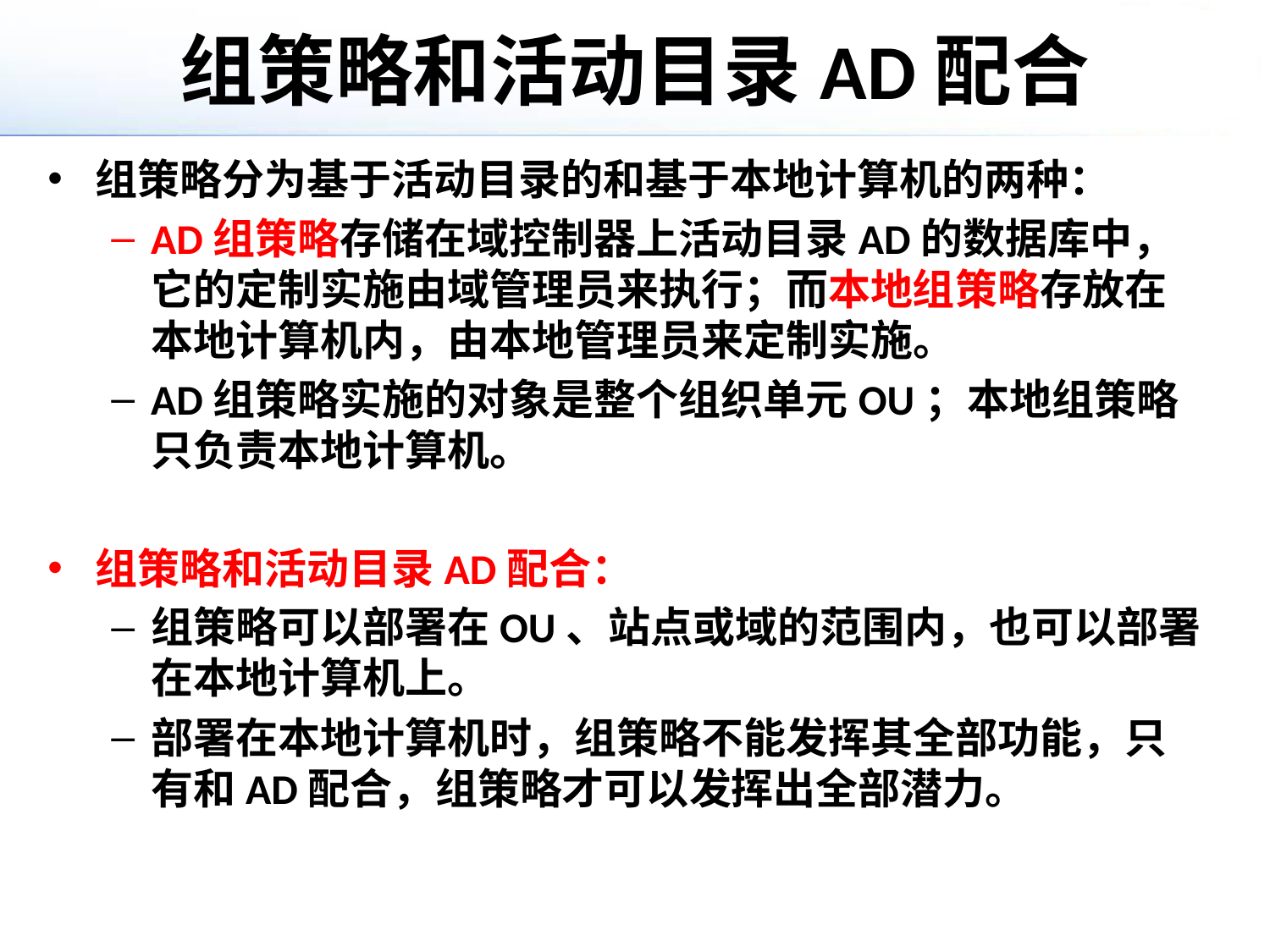

# 组策略和活动目录AD配合
组策略分为基于活动目录的和基于本地计算机的两种：
AD组策略存储在域控制器上活动目录AD的数据库中，它的定制实施由域管理员来执行；而本地组策略存放在本地计算机内，由本地管理员来定制实施。
AD组策略实施的对象是整个组织单元OU；本地组策略只负责本地计算机。

组策略和活动目录AD配合：
组策略可以部署在OU、站点或域的范围内，也可以部署在本地计算机上。
部署在本地计算机时，组策略不能发挥其全部功能，只有和AD配合，组策略才可以发挥出全部潜力。